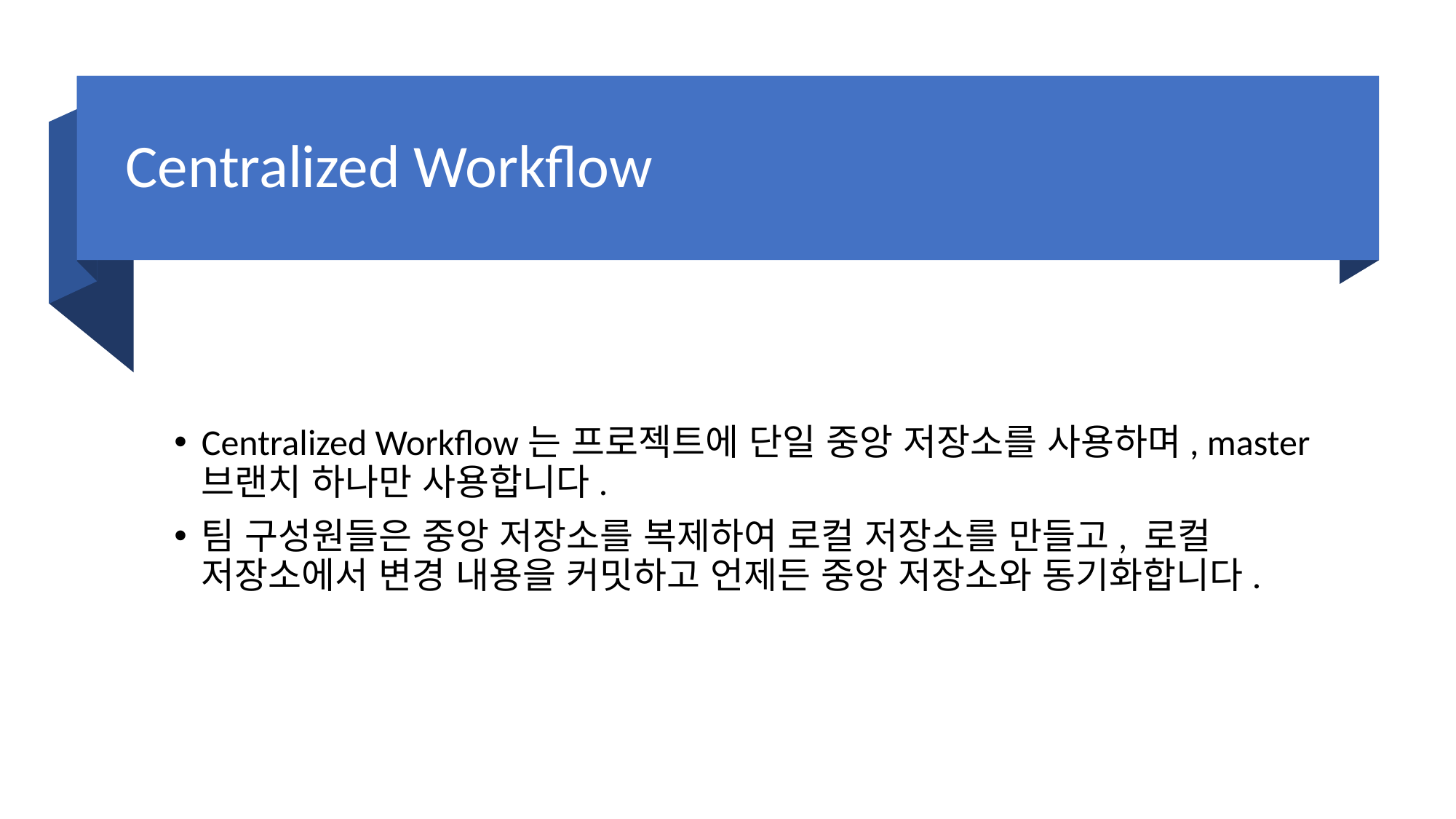

# Centralized Workflow

Centralized Workflow는 프로젝트에 단일 중앙 저장소를 사용하며, master브랜치 하나만 사용합니다.
팀 구성원들은 중앙 저장소를 복제하여 로컬 저장소를 만들고, 로컬 저장소에서 변경 내용을 커밋하고 언제든 중앙 저장소와 동기화합니다.